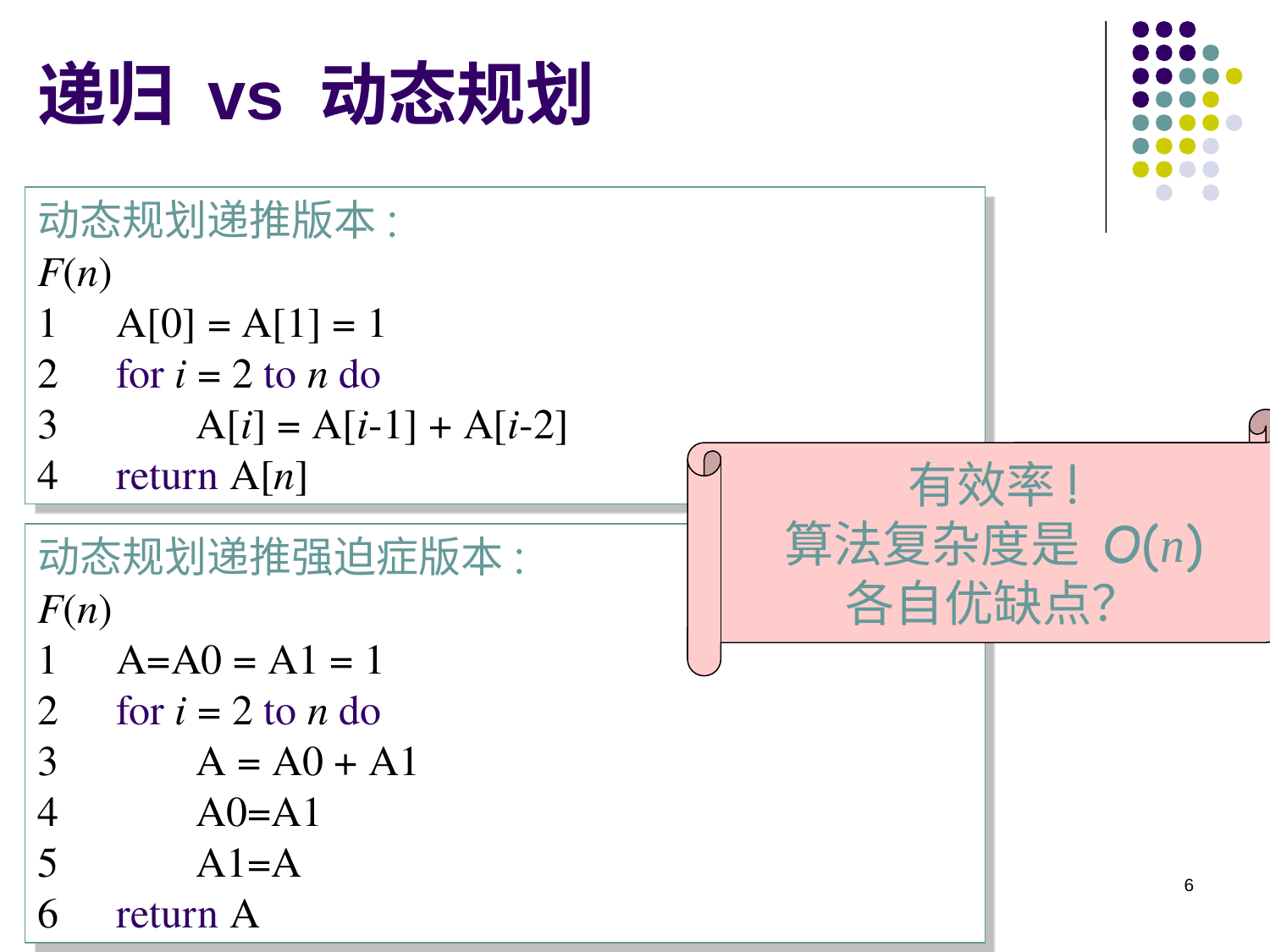

# 递归 vs 动态规划
动态规划递推版本:
F(n)
1	A[0] = A[1] = 1
2	for i = 2 to n do
3		A[i] = A[i-1] + A[i-2]
4	return A[n]
有效率!
算法复杂度是 O(n)
各自优缺点？
动态规划递推强迫症版本:
F(n)
1	A=A0 = A1 = 1
2	for i = 2 to n do
3		A = A0 + A1
         A0=A1
         A1=A
6	return A
6